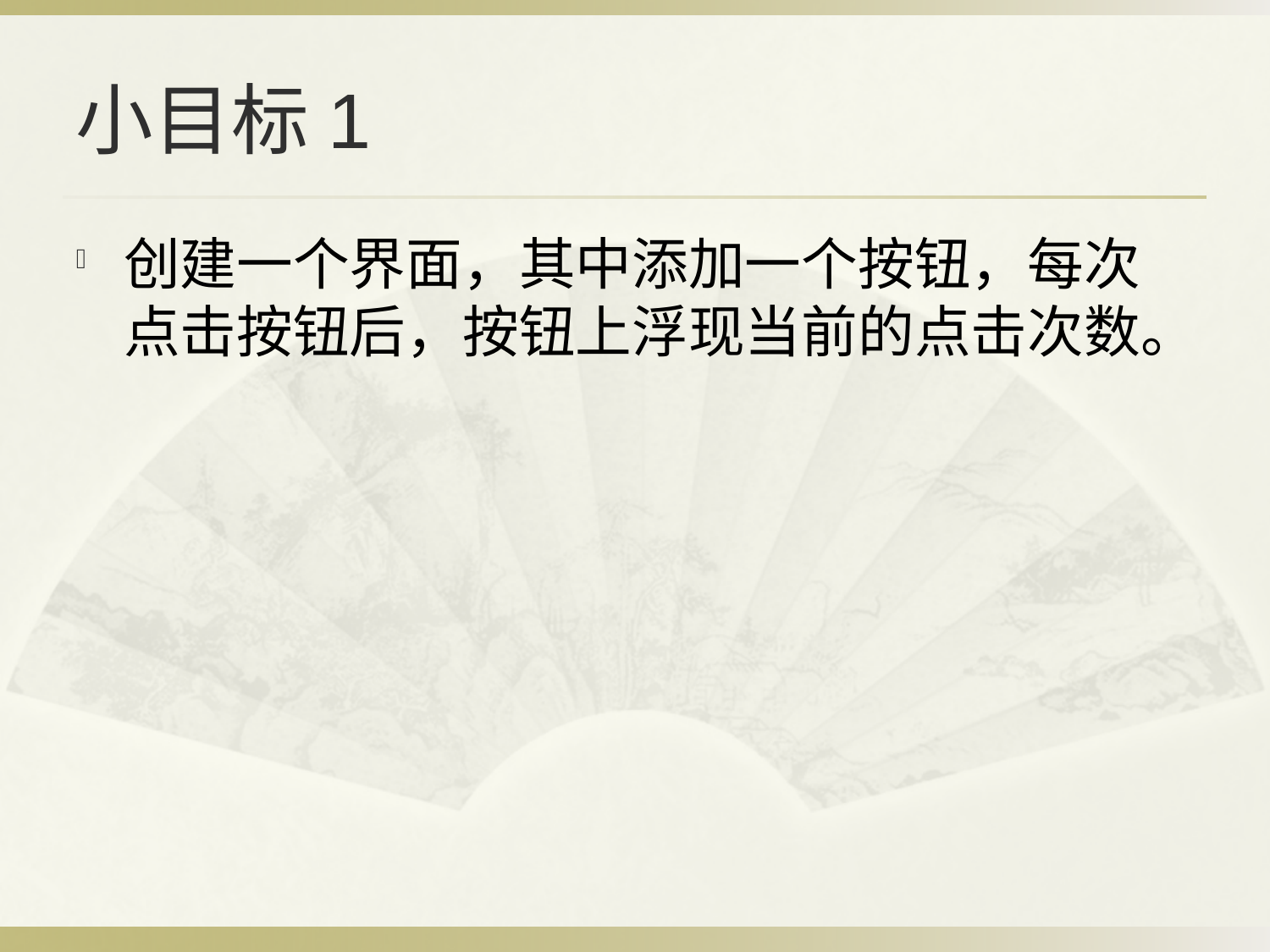

# 小目标1
创建一个界面，其中添加一个按钮，每次点击按钮后，按钮上浮现当前的点击次数。